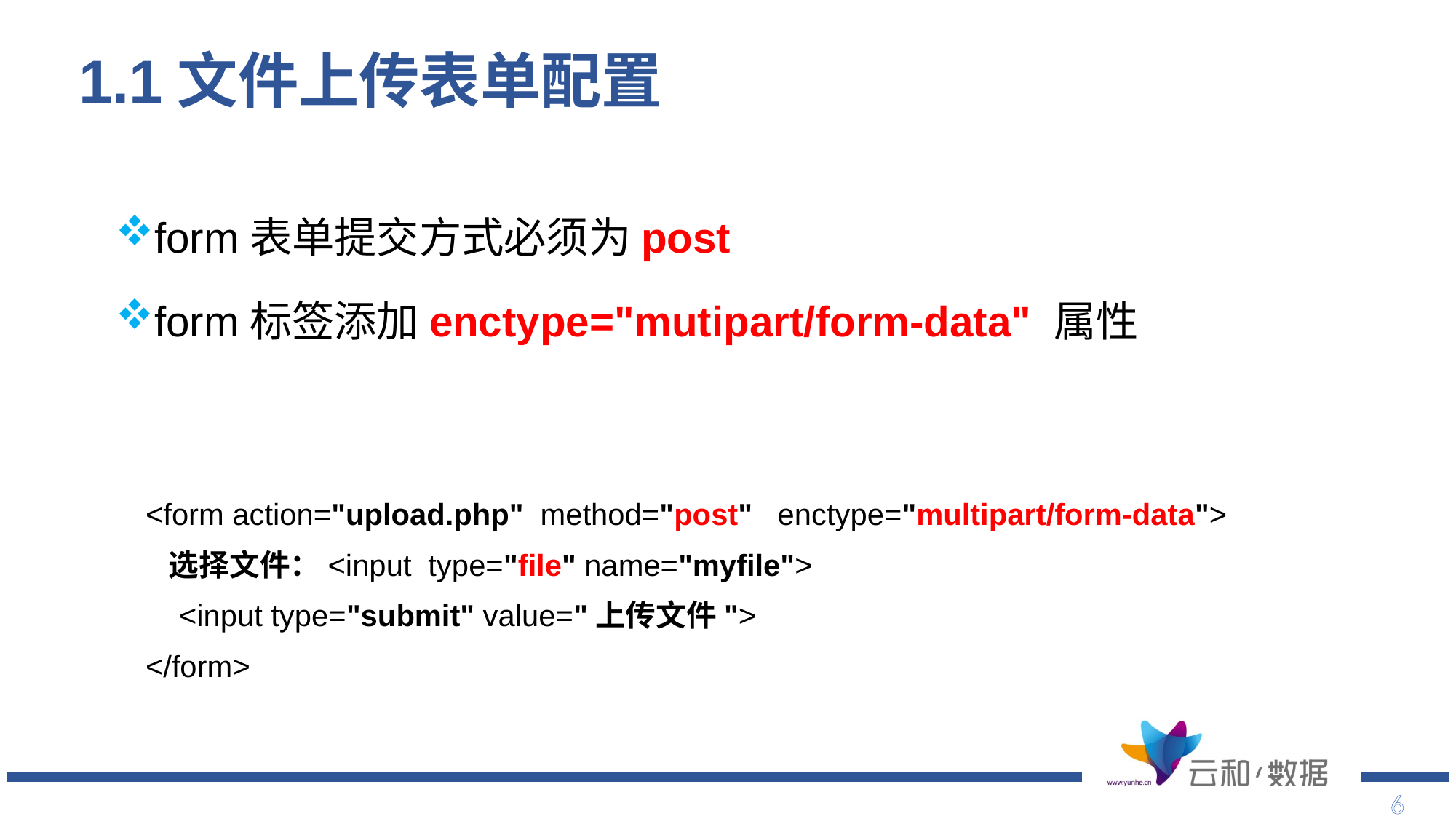

# 1.1文件上传表单配置
form表单提交方式必须为post
form标签添加enctype="mutipart/form-data" 属性

        <form action="upload.php"  method="post"   enctype="multipart/form-data">
            选择文件：<input  type="file" name="myfile">
            <input type="submit" value="上传文件">
        </form>